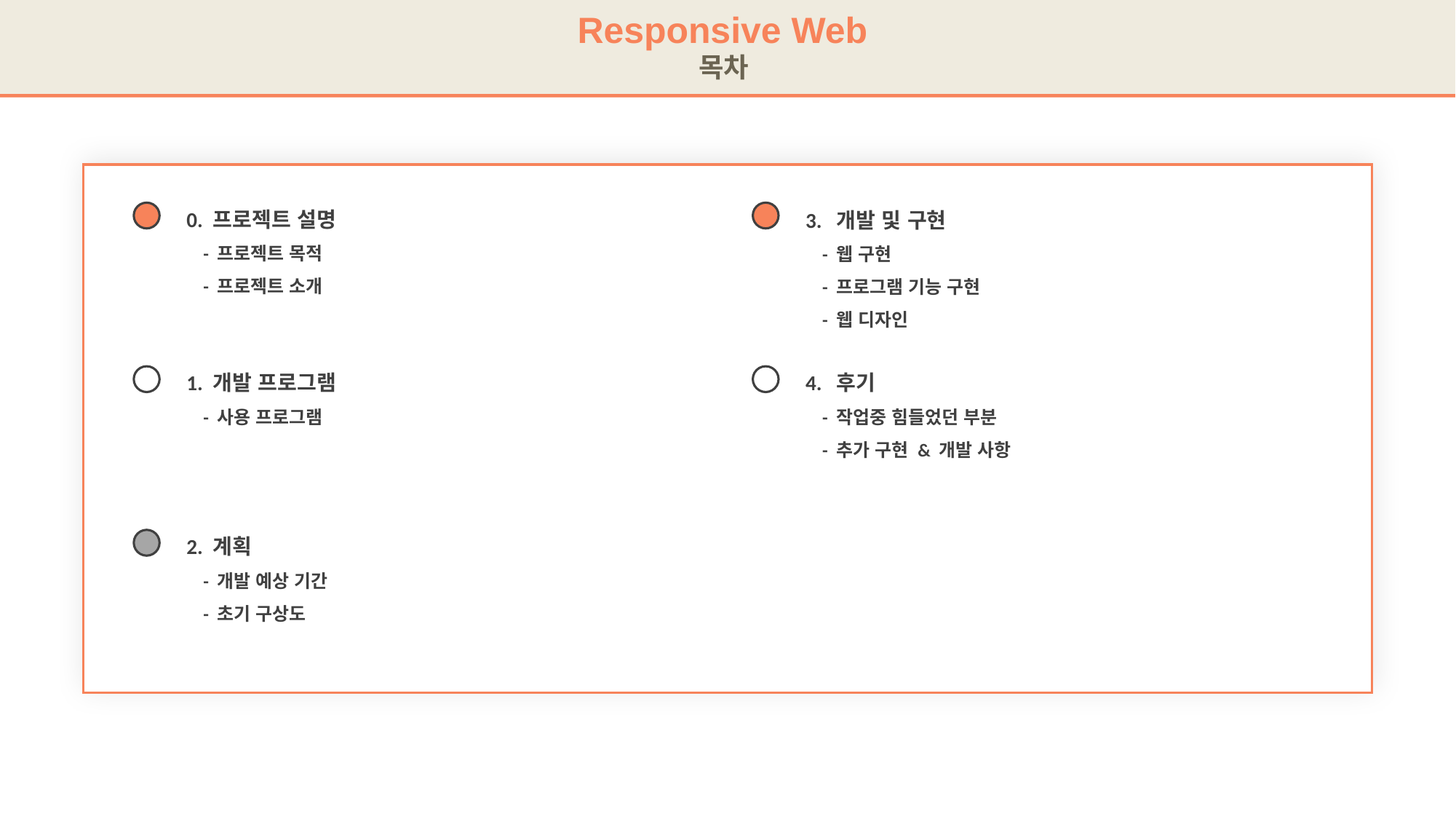

Responsive Web
목차

0. 프로젝트 설명
    - 프로젝트 목적
    - 프로젝트 소개
3.  개발 및 구현
    - 웹 구현
    - 프로그램 기능 구현
    - 웹 디자인

1. 개발 프로그램
    - 사용 프로그램

4.  후기
    - 작업중 힘들었던 부분
    - 추가 구현 & 개발 사항

2. 계획
    - 개발 예상 기간
    - 초기 구상도